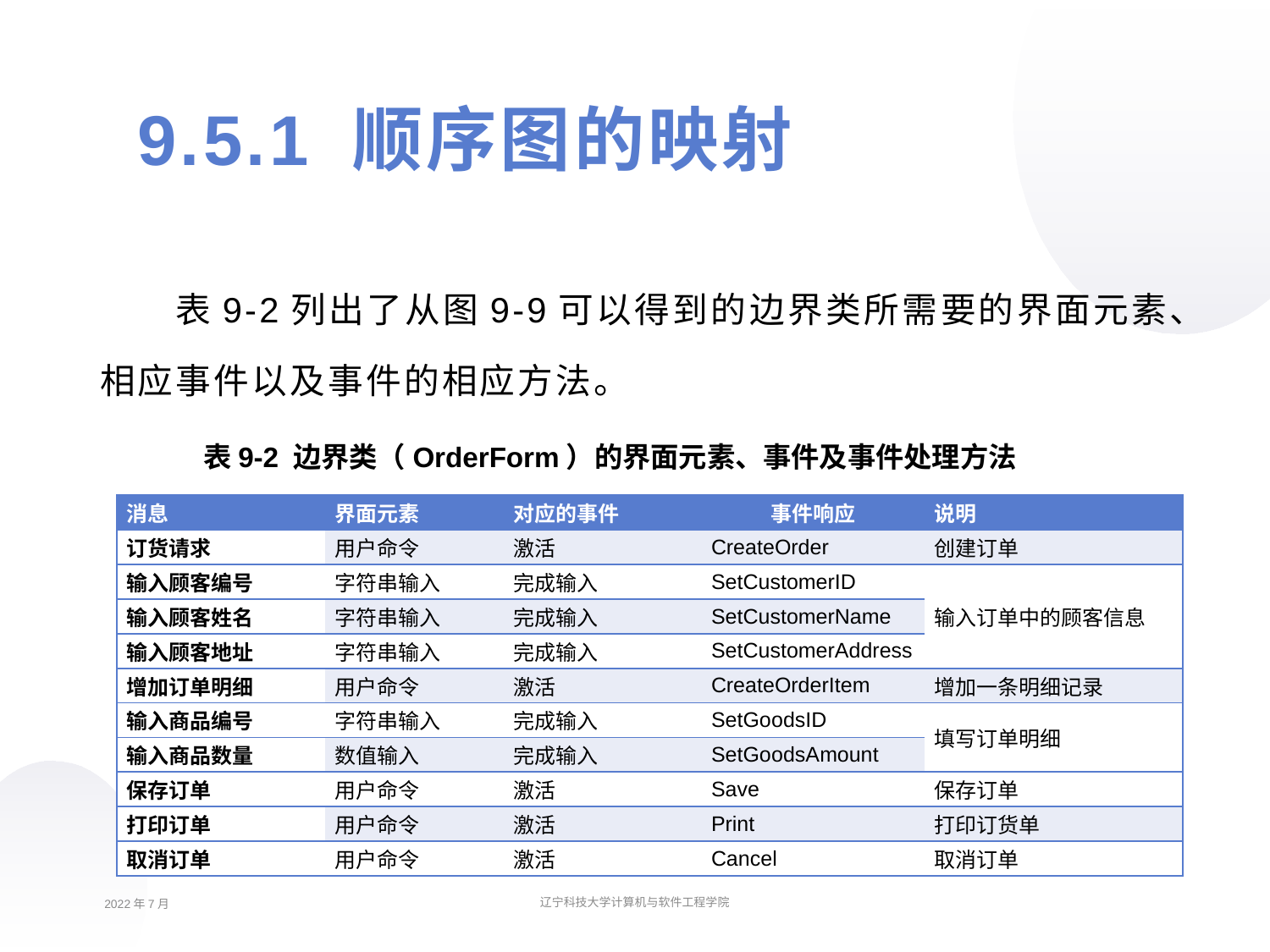

9.5.1 顺序图的映射
表9-2列出了从图9-9可以得到的边界类所需要的界面元素、相应事件以及事件的相应方法。
表9-2 边界类（OrderForm）的界面元素、事件及事件处理方法
| 消息 | 界面元素 | 对应的事件 | 事件响应 | 说明 |
| --- | --- | --- | --- | --- |
| 订货请求 | 用户命令 | 激活 | CreateOrder | 创建订单 |
| 输入顾客编号 | 字符串输入 | 完成输入 | SetCustomerID | 输入订单中的顾客信息 |
| 输入顾客姓名 | 字符串输入 | 完成输入 | SetCustomerName |  |
| 输入顾客地址 | 字符串输入 | 完成输入 | SetCustomerAddress |  |
| 增加订单明细 | 用户命令 | 激活 | CreateOrderItem | 增加一条明细记录 |
| 输入商品编号 | 字符串输入 | 完成输入 | SetGoodsID | 填写订单明细 |
| 输入商品数量 | 数值输入 | 完成输入 | SetGoodsAmount |  |
| 保存订单 | 用户命令 | 激活 | Save | 保存订单 |
| 打印订单 | 用户命令 | 激活 | Print | 打印订货单 |
| 取消订单 | 用户命令 | 激活 | Cancel | 取消订单 |

2022年7月
辽宁科技大学计算机与软件工程学院
85